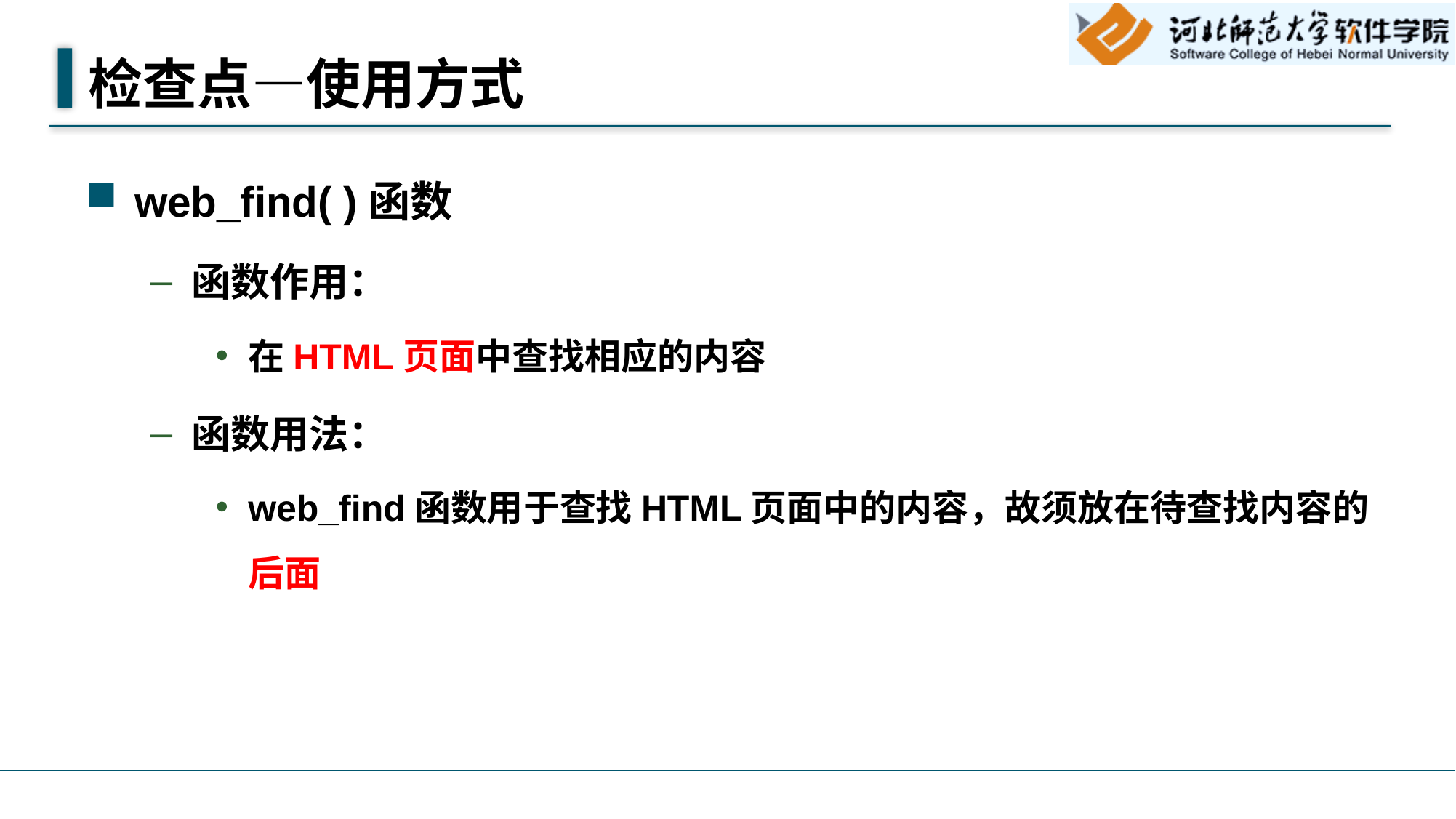

# 检查点—使用方式
web_find( )函数
函数作用：
在HTML页面中查找相应的内容
函数用法：
web_find函数用于查找HTML页面中的内容，故须放在待查找内容的后面